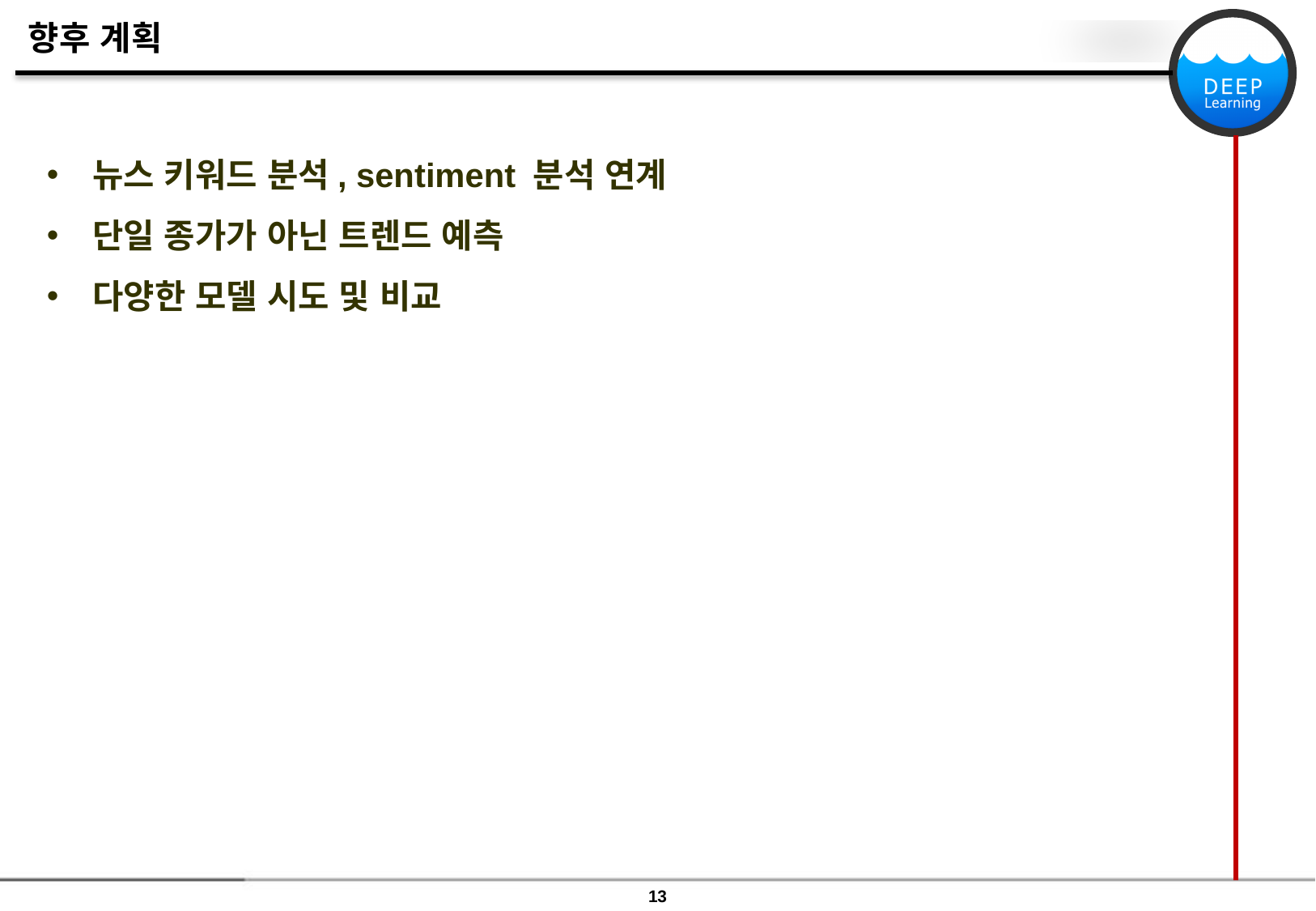

# 향후 계획
뉴스 키워드 분석, sentiment 분석 연계
단일 종가가 아닌 트렌드 예측
다양한 모델 시도 및 비교